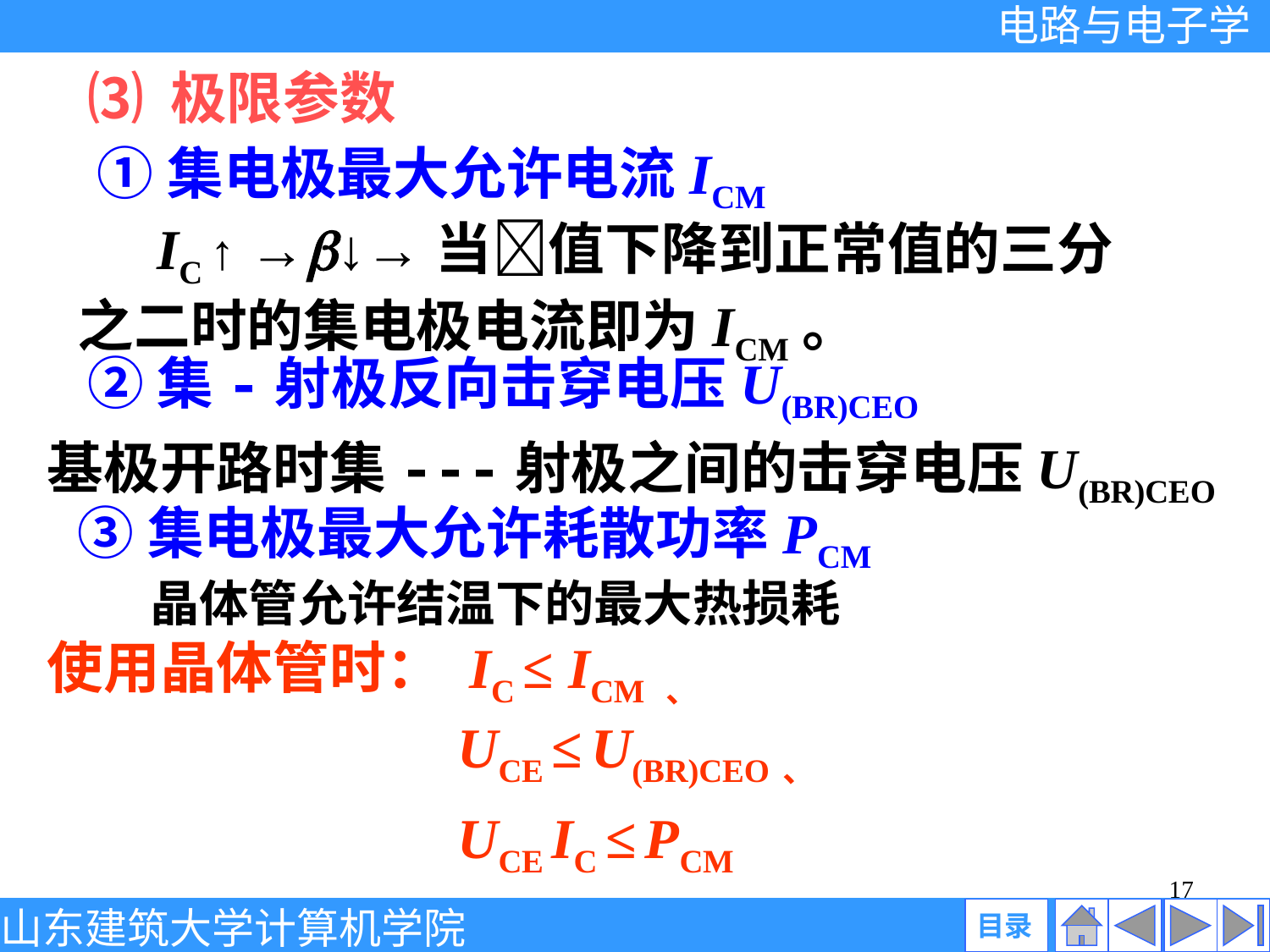

⑶ 极限参数
①集电极最大允许电流ICM
IC ↑ →β↓→当β值下降到正常值的三分之二时的集电极电流即为ICM。
②集-射极反向击穿电压U(BR)CEO
基极开路时集---射极之间的击穿电压U(BR)CEO
③集电极最大允许耗散功率PCM
晶体管允许结温下的最大热损耗
使用晶体管时： IC ≤ ICM 、
UCE ≤ U(BR)CEO、
UCE IC ≤ PCM